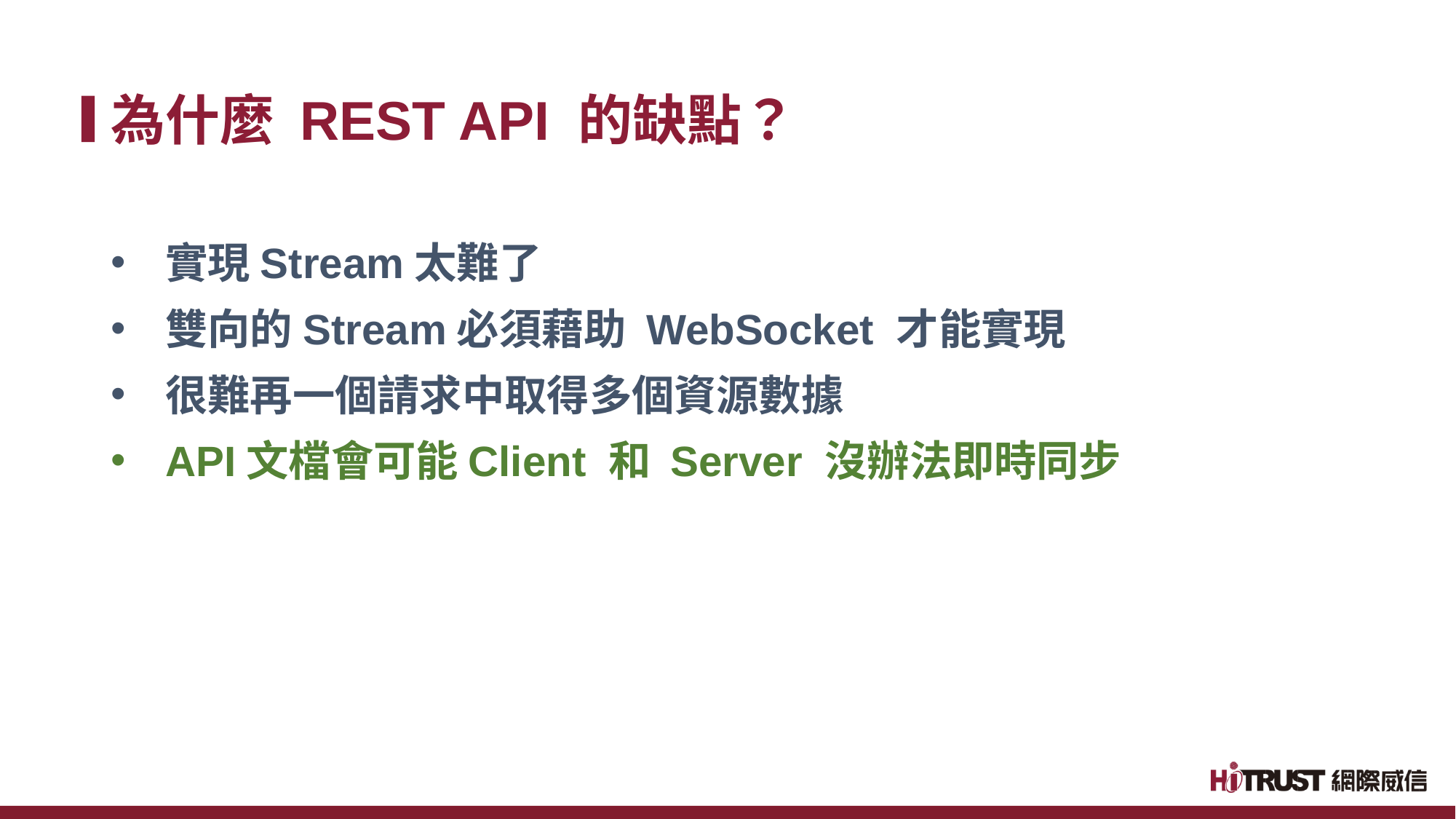

# 為什麼 REST API 的缺點？

實現Stream太難了
雙向的Stream必須藉助 WebSocket 才能實現
很難再一個請求中取得多個資源數據
API文檔會可能Client 和 Server 沒辦法即時同步